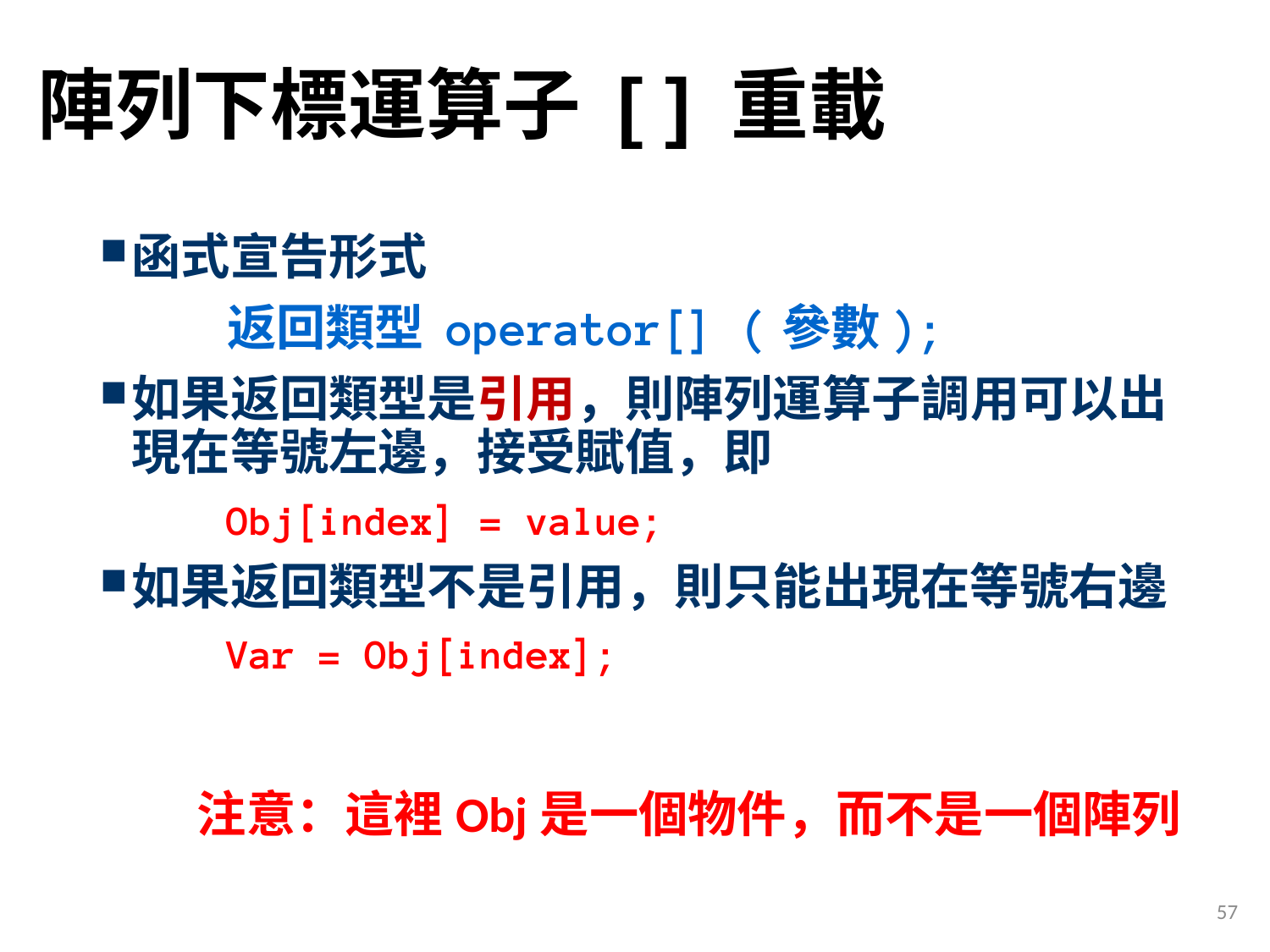

# 陣列下標運算子 [ ] 重載
函式宣告形式
	返回類型 operator[] (參數);
如果返回類型是引用，則陣列運算子調用可以出現在等號左邊，接受賦值，即
	Obj[index] = value;
如果返回類型不是引用，則只能出現在等號右邊
	Var = Obj[index];
注意：這裡Obj是一個物件，而不是一個陣列
57